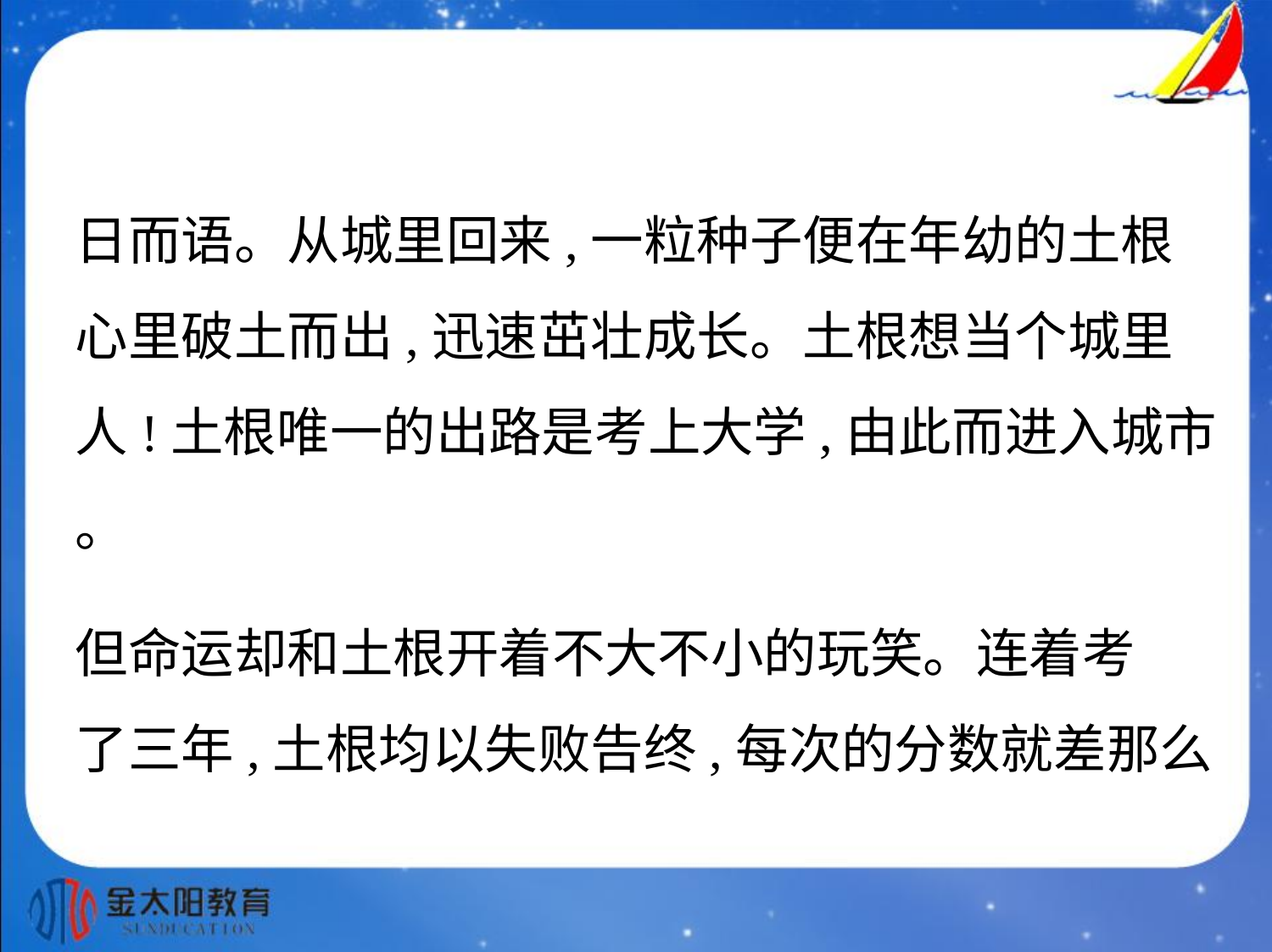

日而语。从城里回来,一粒种子便在年幼的土根
心里破土而出,迅速茁壮成长。土根想当个城里
人!土根唯一的出路是考上大学,由此而进入城市
。
但命运却和土根开着不大不小的玩笑。连着考
了三年,土根均以失败告终,每次的分数就差那么